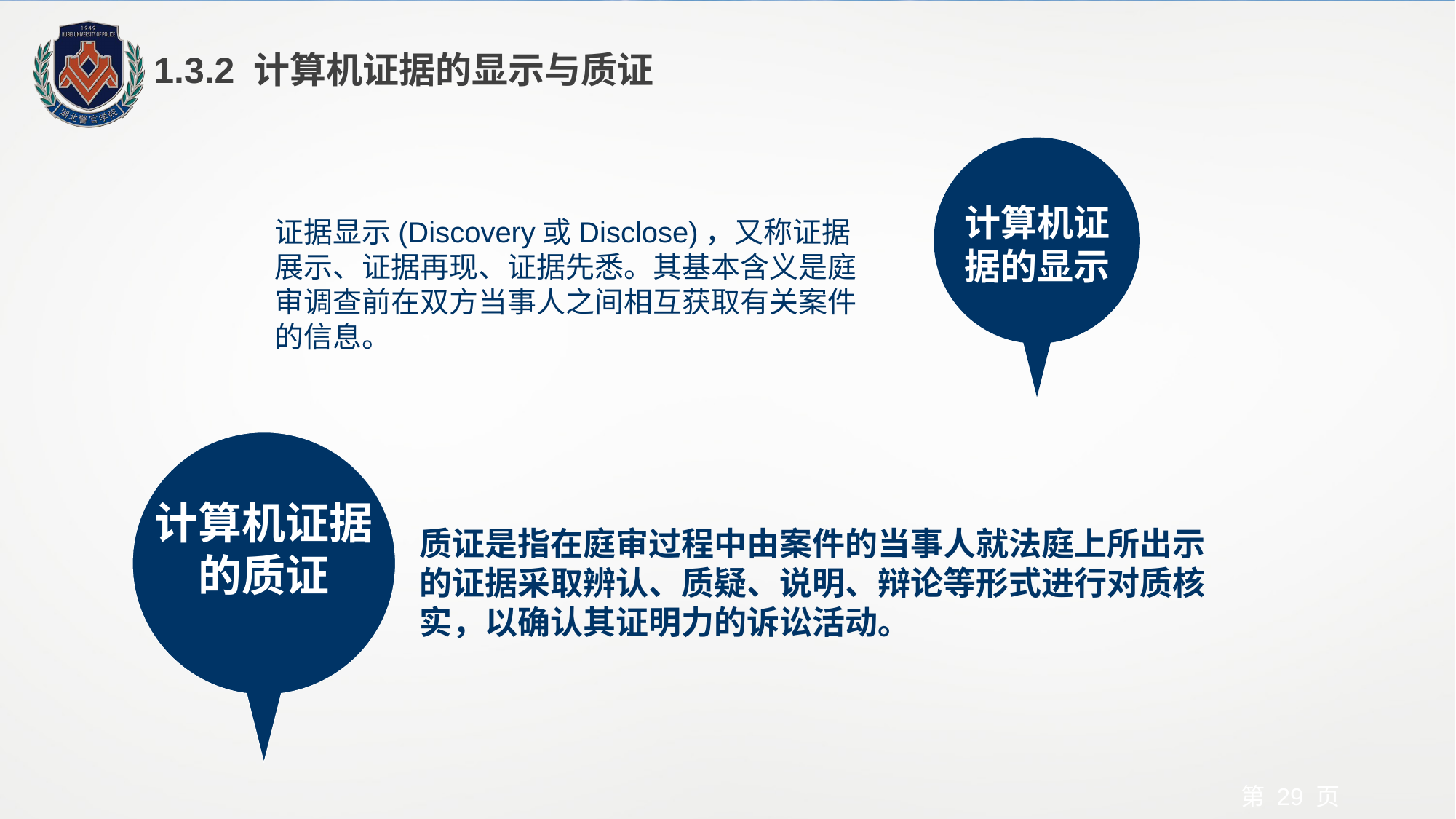

1.3.2 计算机证据的显示与质证

计算机证据的显示
证据显示(Discovery或Disclose)，又称证据展示、证据再现、证据先悉。其基本含义是庭审调查前在双方当事人之间相互获取有关案件的信息。

计算机证据的质证
质证是指在庭审过程中由案件的当事人就法庭上所出示的证据采取辨认、质疑、说明、辩论等形式进行对质核实，以确认其证明力的诉讼活动。